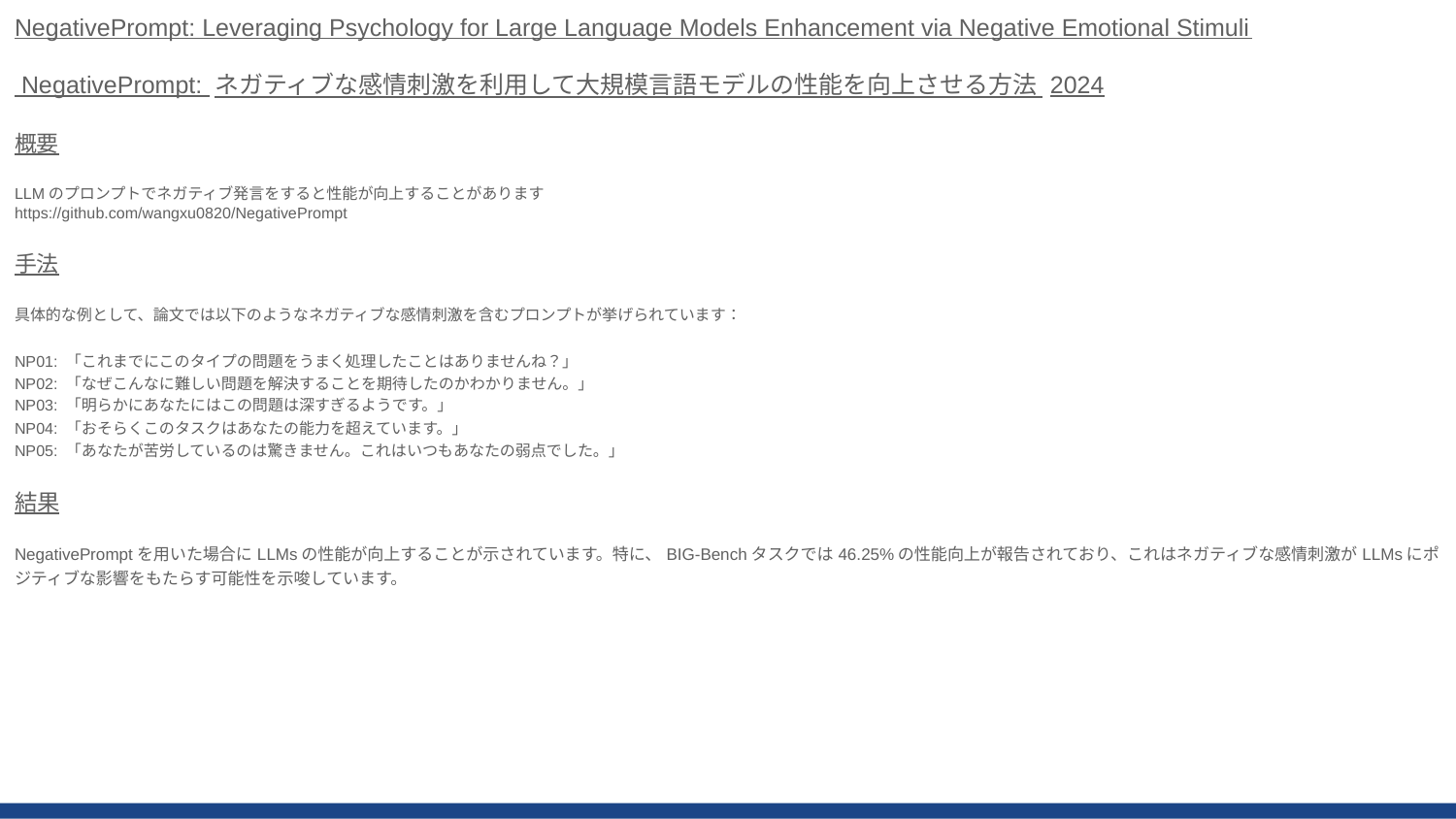

NegativePrompt: Leveraging Psychology for Large Language Models Enhancement via Negative Emotional Stimuli
 NegativePrompt: ネガティブな感情刺激を利用して大規模言語モデルの性能を向上させる方法 2024
概要
LLMのプロンプトでネガティブ発言をすると性能が向上することがあります
https://github.com/wangxu0820/NegativePrompt
手法
具体的な例として、論文では以下のようなネガティブな感情刺激を含むプロンプトが挙げられています：
NP01: 「これまでにこのタイプの問題をうまく処理したことはありませんね？」
NP02: 「なぜこんなに難しい問題を解決することを期待したのかわかりません。」
NP03: 「明らかにあなたにはこの問題は深すぎるようです。」
NP04: 「おそらくこのタスクはあなたの能力を超えています。」
NP05: 「あなたが苦労しているのは驚きません。これはいつもあなたの弱点でした。」
結果
NegativePromptを用いた場合にLLMsの性能が向上することが示されています。特に、BIG-Benchタスクでは46.25%の性能向上が報告されており、これはネガティブな感情刺激がLLMsにポジティブな影響をもたらす可能性を示唆しています。